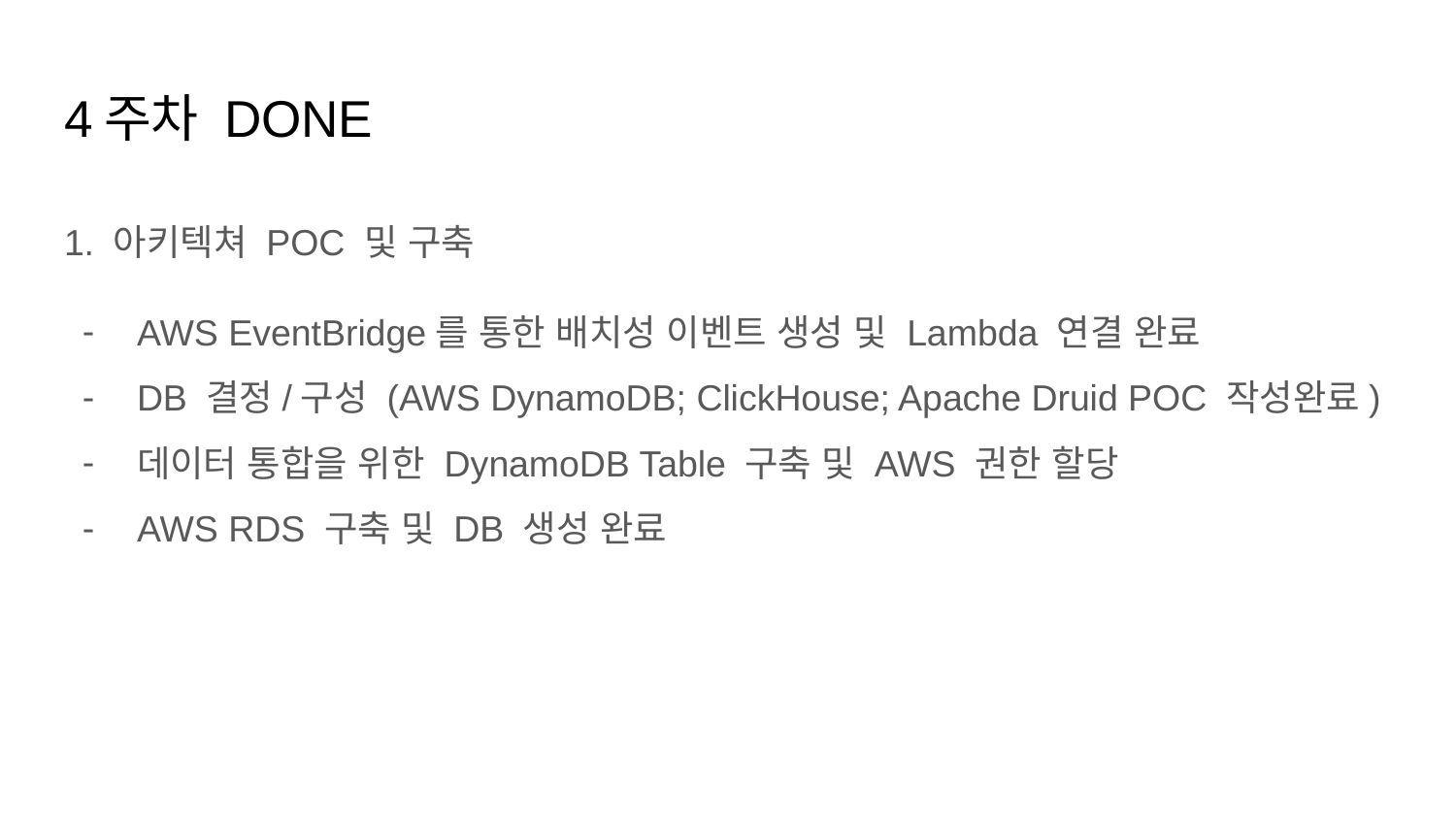

# 4주차 DONE
1. 아키텍쳐 POC 및 구축
AWS EventBridge를 통한 배치성 이벤트 생성 및 Lambda 연결 완료
DB 결정/구성 (AWS DynamoDB; ClickHouse; Apache Druid POC 작성완료)
데이터 통합을 위한 DynamoDB Table 구축 및 AWS 권한 할당
AWS RDS 구축 및 DB 생성 완료